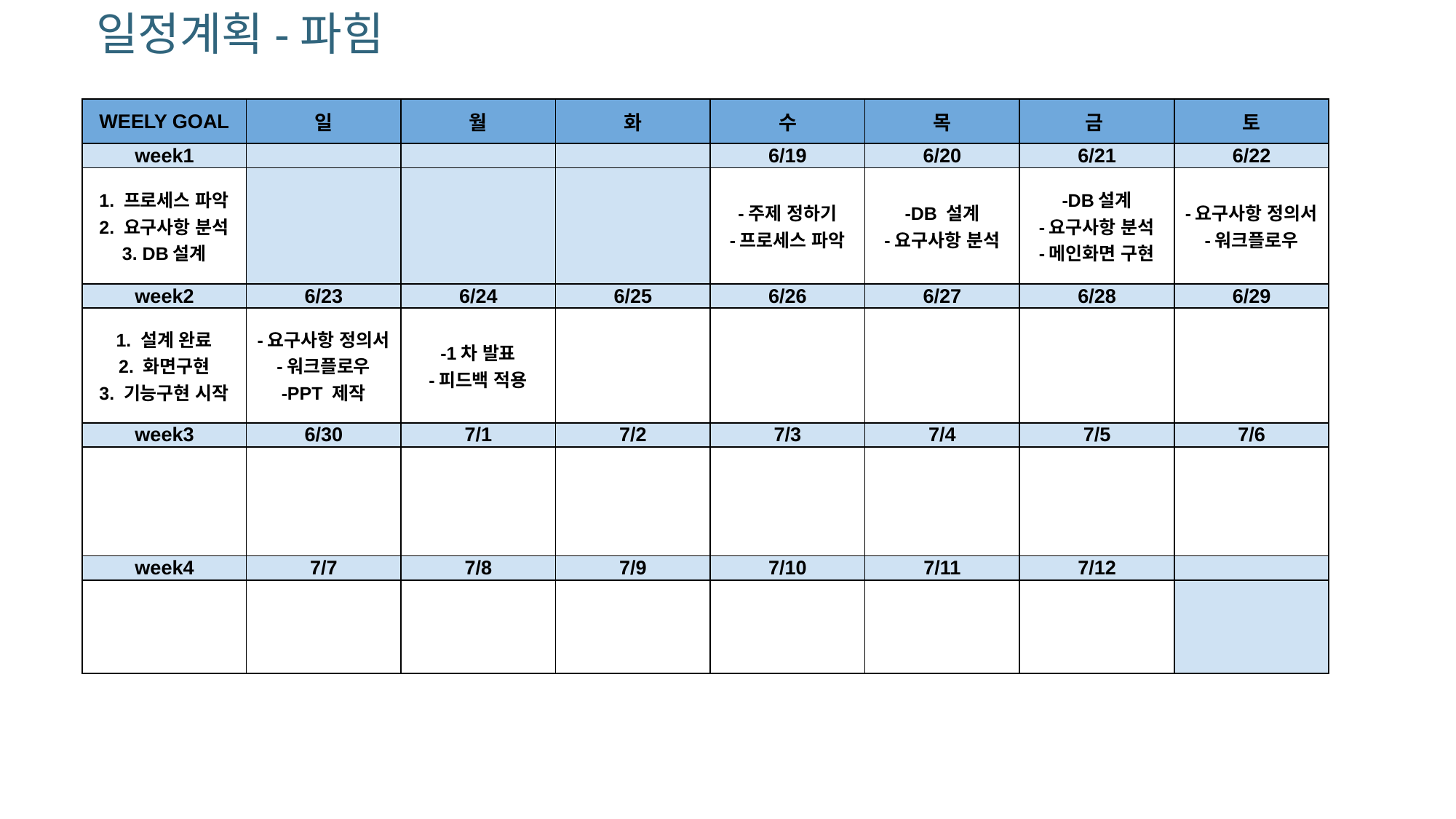

일정계획-파힘
| WEELY GOAL | 일 | 월 | 화 | 수 | 목 | 금 | 토 |
| --- | --- | --- | --- | --- | --- | --- | --- |
| week1 |  |  |  | 6/19 | 6/20 | 6/21 | 6/22 |
| 1. 프로세스 파악 2. 요구사항 분석 3. DB설계 |  |  |  | -주제 정하기 -프로세스 파악 | -DB 설계 -요구사항 분석 | -DB설계 -요구사항 분석 -메인화면 구현 | -요구사항 정의서 -워크플로우 |
| week2 | 6/23 | 6/24 | 6/25 | 6/26 | 6/27 | 6/28 | 6/29 |
| 1. 설계 완료 2. 화면구현 3. 기능구현 시작 | -요구사항 정의서 -워크플로우 -PPT 제작 | -1차 발표 -피드백 적용 |  |  |  |  |  |
| week3 | 6/30 | 7/1 | 7/2 | 7/3 | 7/4 | 7/5 | 7/6 |
|  |  |  |  |  |  |  |  |
| week4 | 7/7 | 7/8 | 7/9 | 7/10 | 7/11 | 7/12 |  |
|  |  |  |  |  |  |  |  |